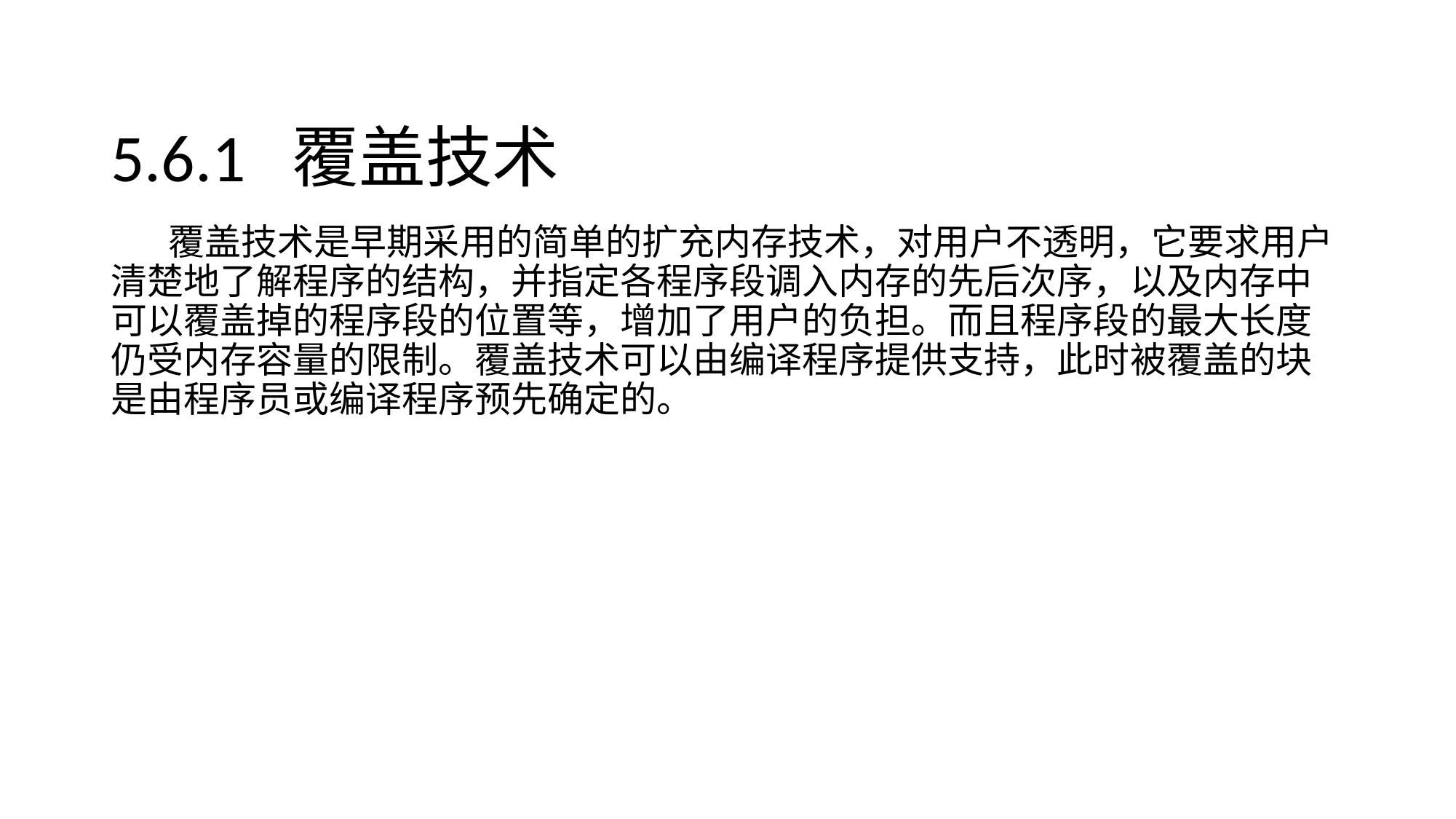

5.6.1  覆盖技术
      覆盖技术是早期采用的简单的扩充内存技术，对用户不透明，它要求用户清楚地了解程序的结构，并指定各程序段调入内存的先后次序，以及内存中可以覆盖掉的程序段的位置等，增加了用户的负担。而且程序段的最大长度仍受内存容量的限制。覆盖技术可以由编译程序提供支持，此时被覆盖的块是由程序员或编译程序预先确定的。
3